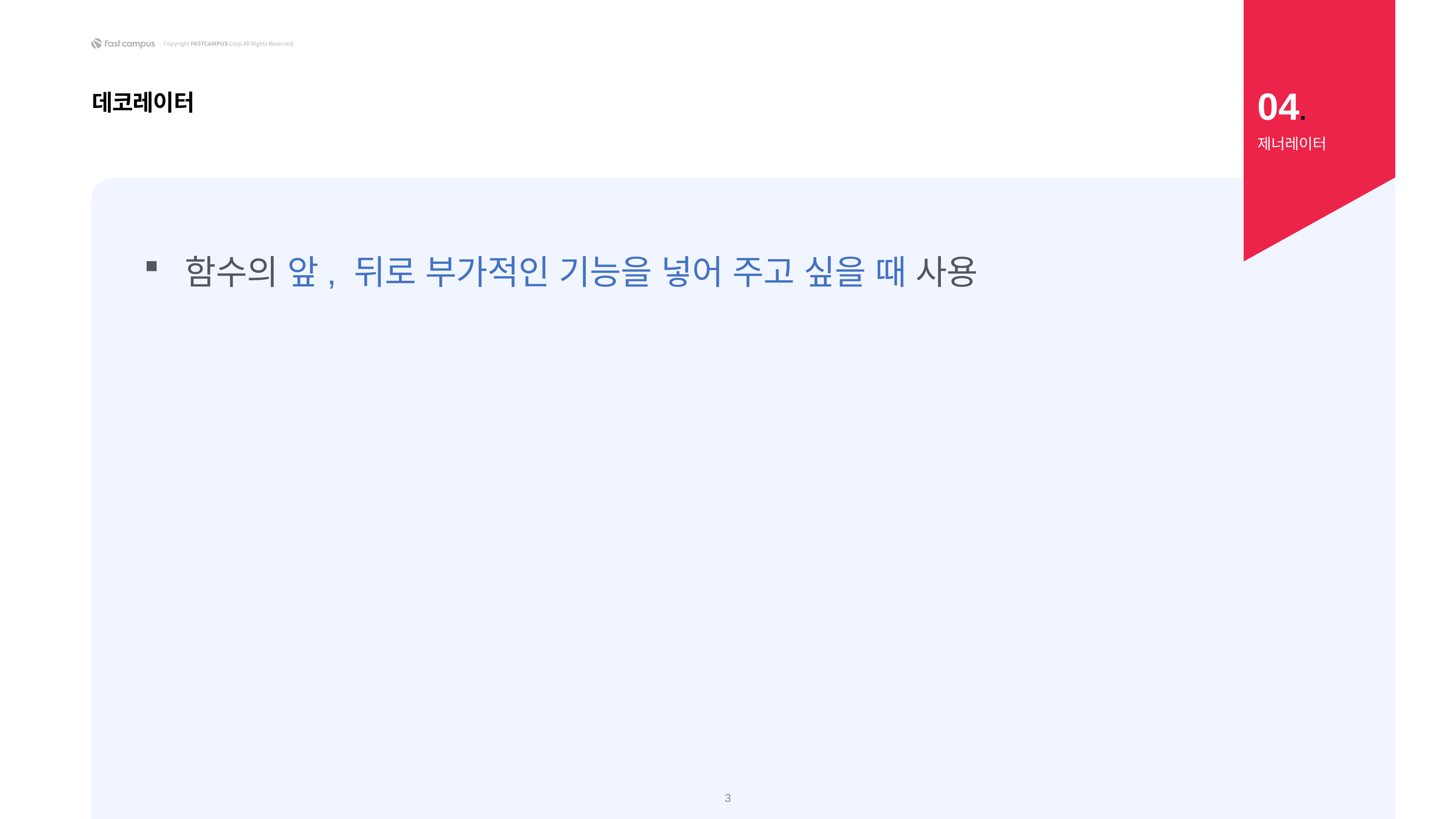

04.
데코레이터
제너레이터
함수의 앞, 뒤로 부가적인 기능을 넣어 주고 싶을 때 사용
3